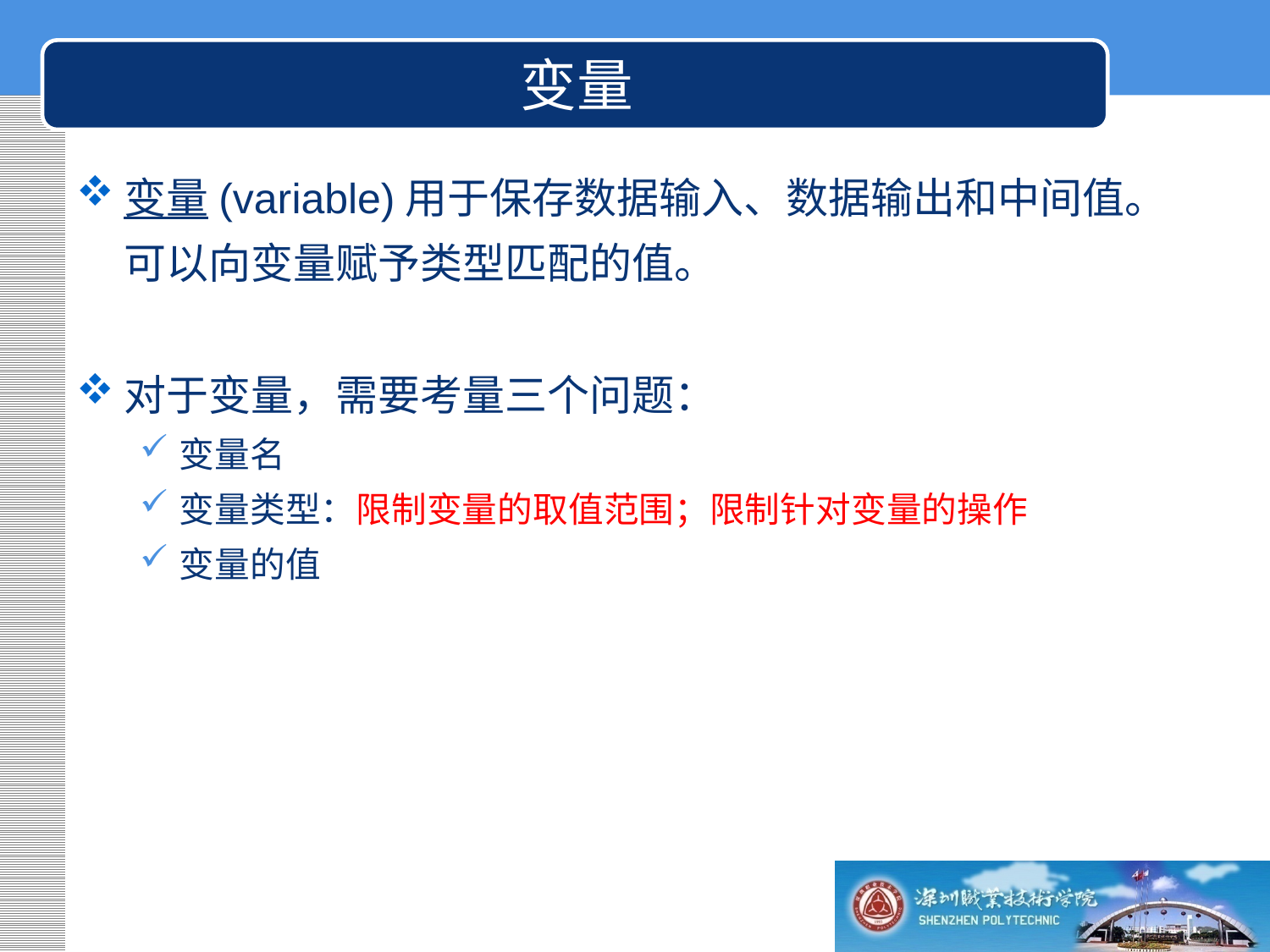

变量
变量(variable)用于保存数据输入、数据输出和中间值。可以向变量赋予类型匹配的值。

对于变量，需要考量三个问题：
变量名
变量类型：限制变量的取值范围；限制针对变量的操作
变量的值